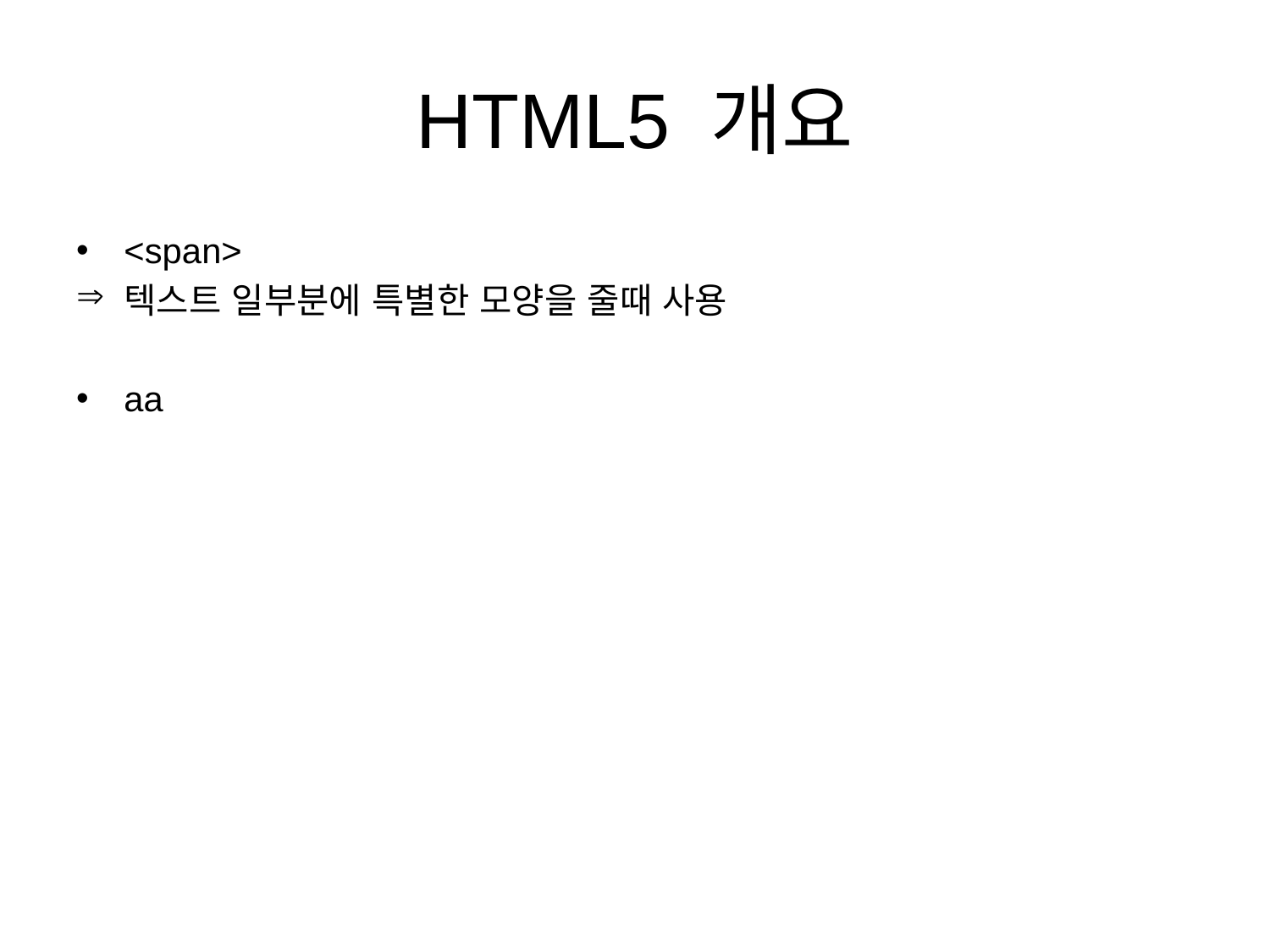

# HTML5 개요
<span>
텍스트 일부분에 특별한 모양을 줄때 사용

aa